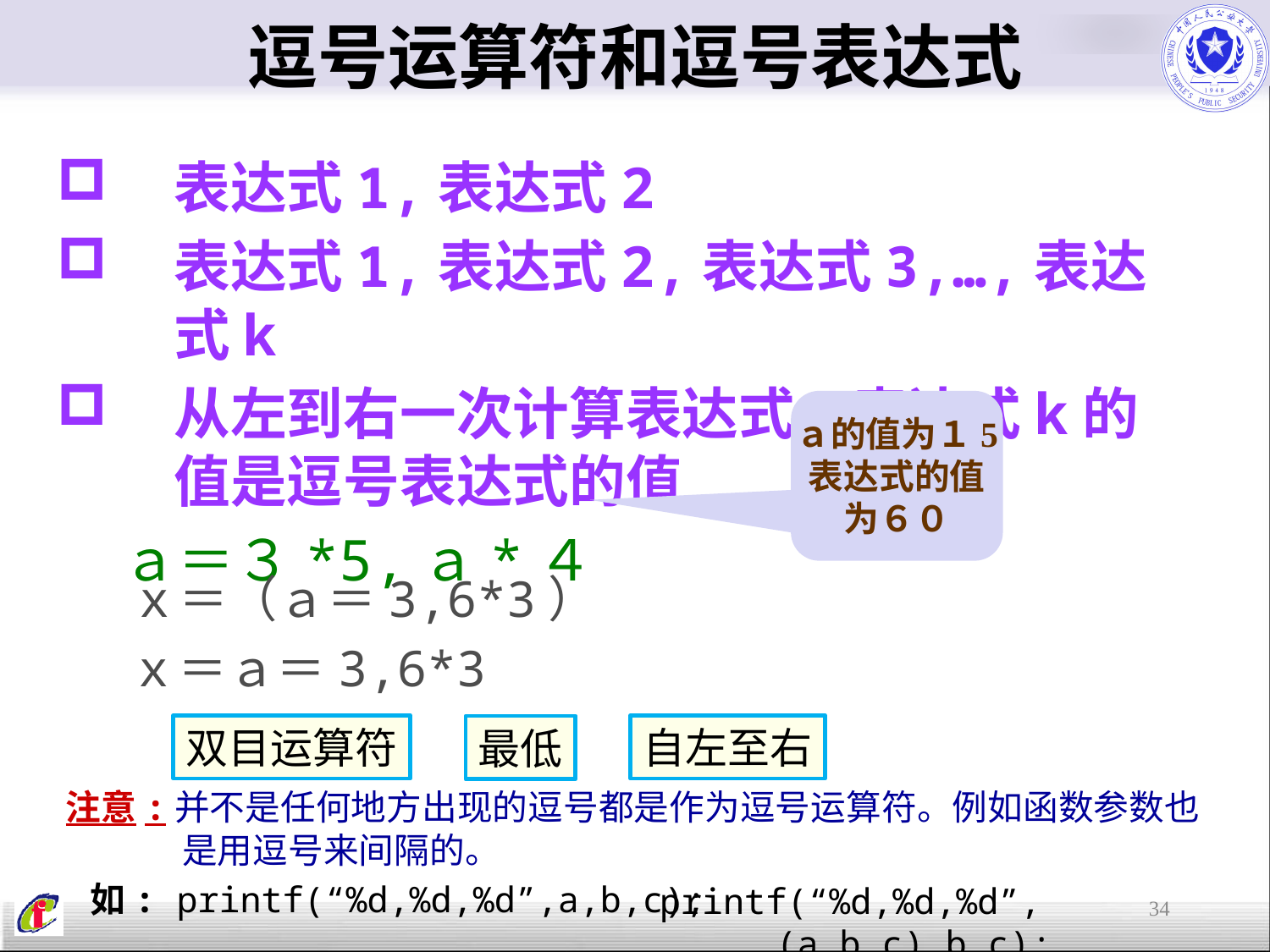

逗号运算符和逗号表达式
表达式1,表达式2
表达式1,表达式2,表达式3,…,表达式k
从左到右一次计算表达式，表达式k的值是逗号表达式的值
    ａ＝３*5,ａ*４

ａ的值为１5
表达式的值
为６０
     ｘ＝（ａ＝3,6*3）
     ｘ＝ａ＝3,6*3
双目运算符
自左至右
最低
注意:并不是任何地方出现的逗号都是作为逗号运算符。例如函数参数也是用逗号来间隔的。
  如: printf(“%d,%d,%d”,a,b,c);
printf(“%d,%d,%d”,(a,b,c),b,c);
34